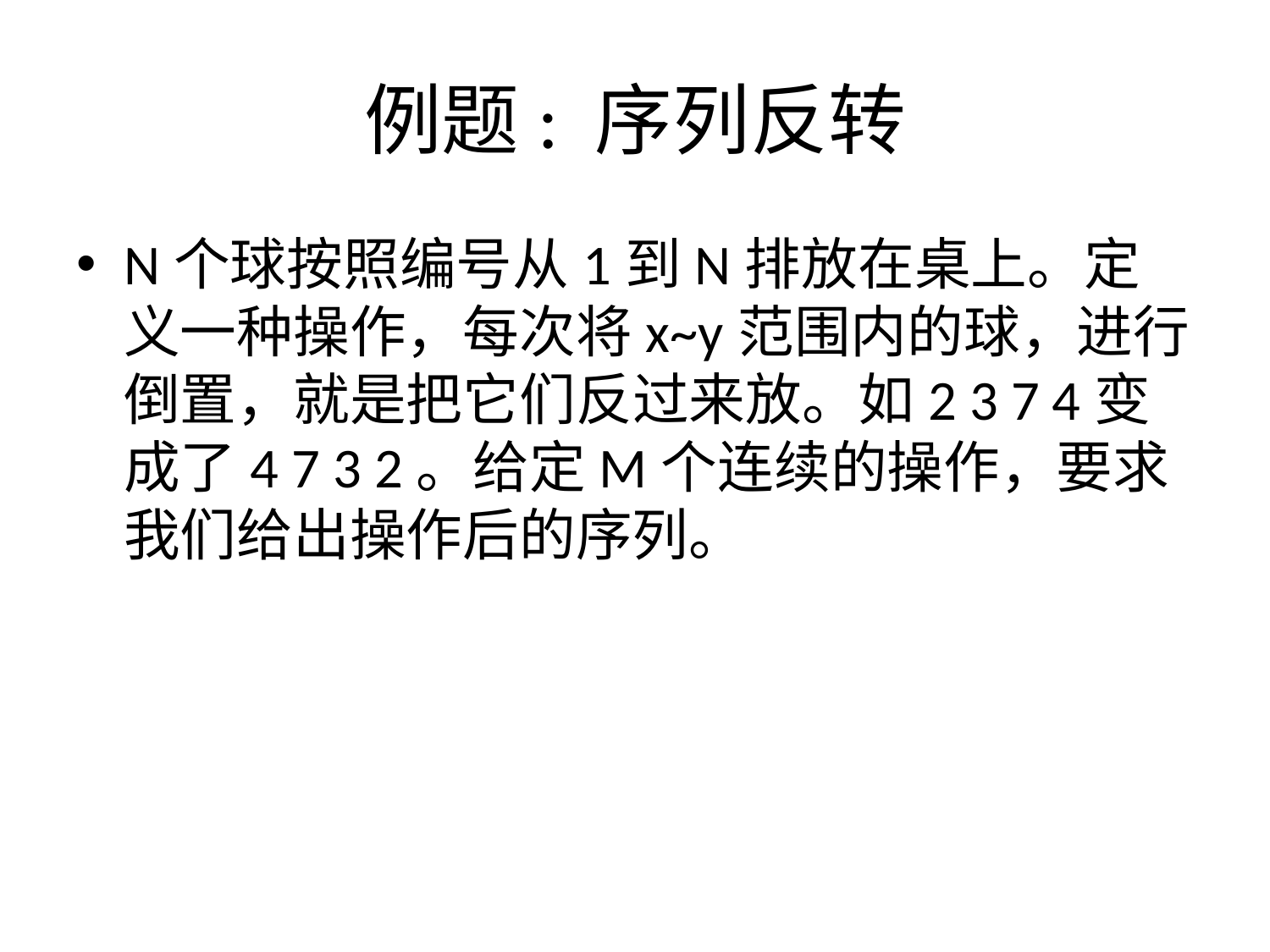

# 例题: 序列反转
N个球按照编号从1到N排放在桌上。定义一种操作，每次将x~y范围内的球，进行倒置，就是把它们反过来放。如2 3 7 4变成了4 7 3 2。给定M个连续的操作，要求我们给出操作后的序列。